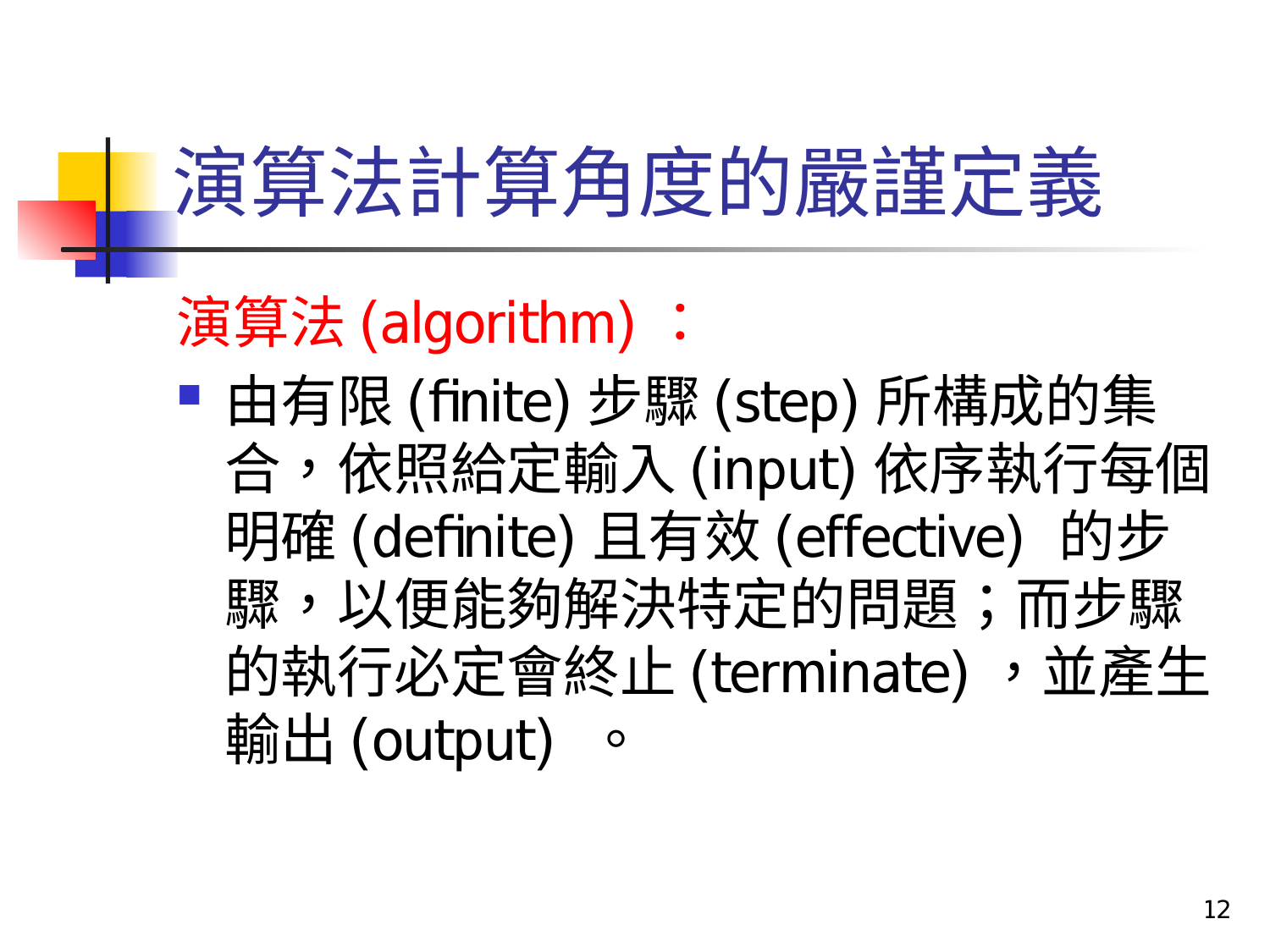

# 演算法計算角度的嚴謹定義
演算法(algorithm)：
由有限(finite)步驟(step)所構成的集合，依照給定輸入(input)依序執行每個明確(definite)且有效(effective) 的步驟，以便能夠解決特定的問題；而步驟的執行必定會終止(terminate)，並產生輸出(output) 。
12